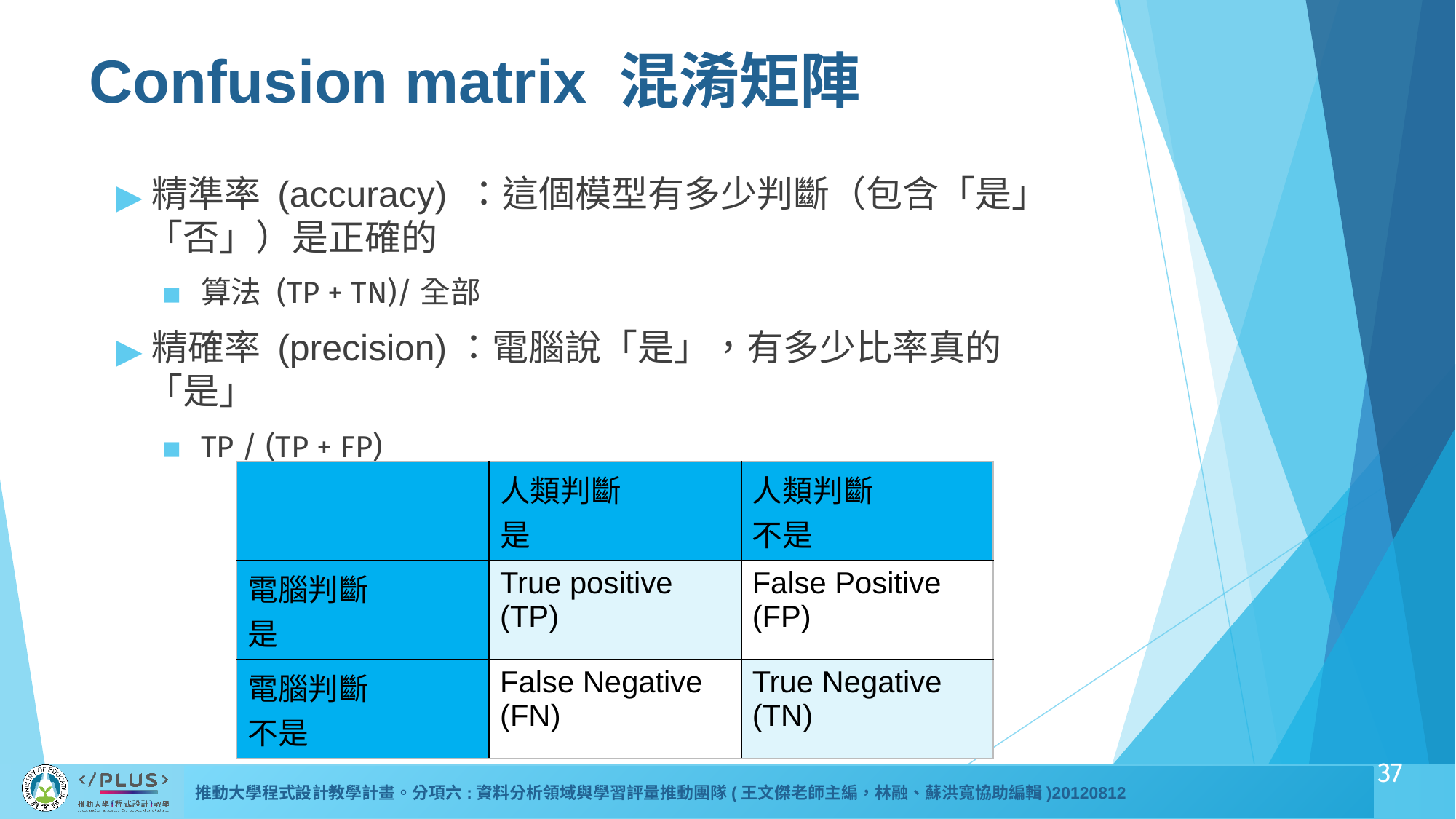

# Confusion matrix 混淆矩陣
精準率 (accuracy) ：這個模型有多少判斷（包含「是」「否」）是正確的
算法 (TP + TN)/全部
精確率 (precision)：電腦說「是」，有多少比率真的「是」
TP / (TP + FP)
|  | 人類判斷 是 | 人類判斷 不是 |
| --- | --- | --- |
| 電腦判斷 是 | True positive (TP) | False Positive (FP) |
| 電腦判斷 不是 | False Negative (FN) | True Negative (TN) |
37